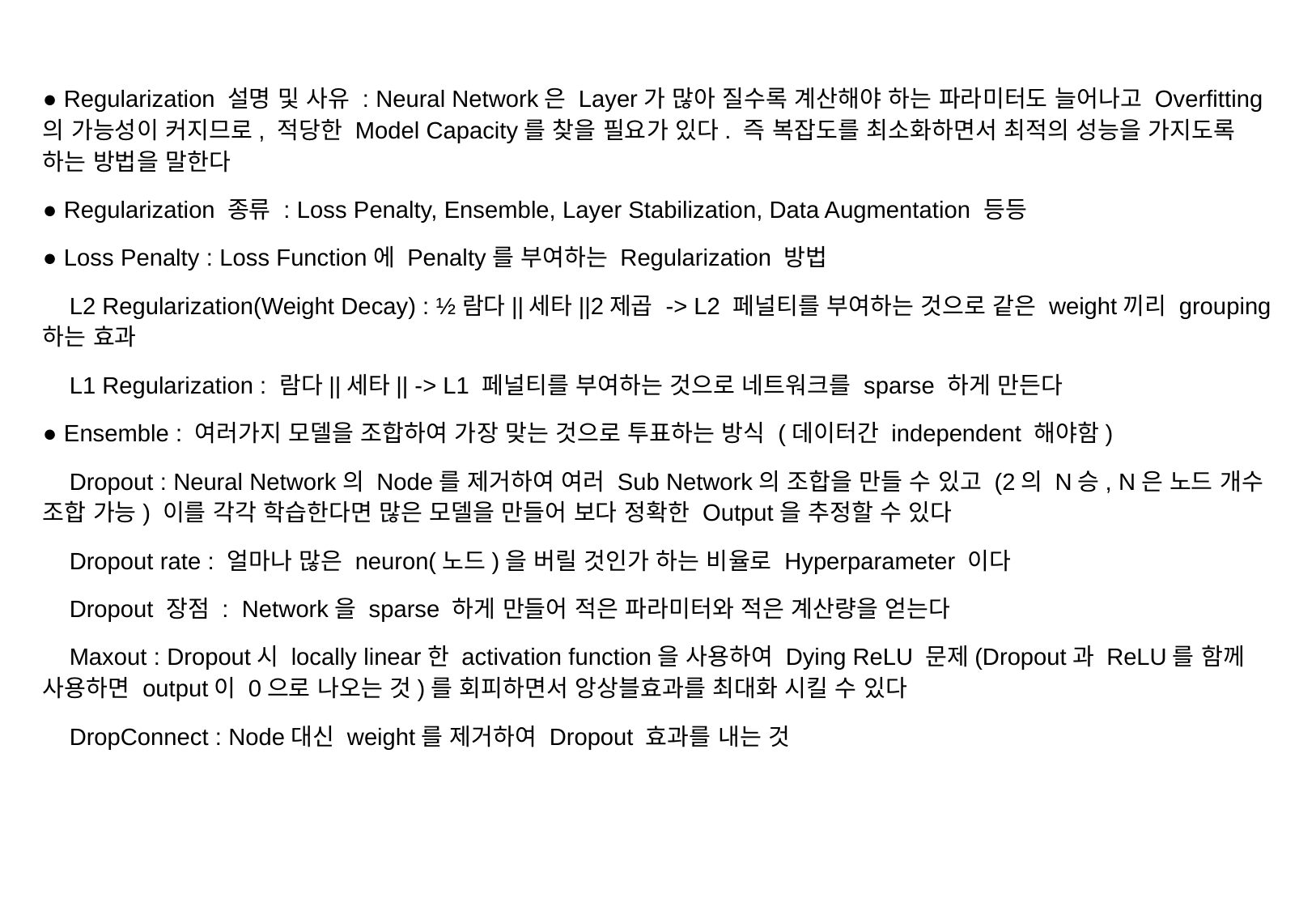

● Regularization 설명 및 사유 : Neural Network은 Layer가 많아 질수록 계산해야 하는 파라미터도 늘어나고 Overfitting의 가능성이 커지므로, 적당한 Model Capacity를 찾을 필요가 있다. 즉 복잡도를 최소화하면서 최적의 성능을 가지도록 하는 방법을 말한다
● Regularization 종류 : Loss Penalty, Ensemble, Layer Stabilization, Data Augmentation 등등
● Loss Penalty : Loss Function에 Penalty를 부여하는 Regularization 방법
    L2 Regularization(Weight Decay) : ½람다||세타||2제곱 -> L2 페널티를 부여하는 것으로 같은 weight끼리 grouping 하는 효과
    L1 Regularization : 람다||세타|| -> L1 페널티를 부여하는 것으로 네트워크를 sparse 하게 만든다
● Ensemble : 여러가지 모델을 조합하여 가장 맞는 것으로 투표하는 방식 (데이터간 independent 해야함)
    Dropout : Neural Network의 Node를 제거하여 여러 Sub Network의 조합을 만들 수 있고 (2의 N승, N은 노드 개수 조합 가능) 이를 각각 학습한다면 많은 모델을 만들어 보다 정확한 Output을 추정할 수 있다
    Dropout rate : 얼마나 많은 neuron(노드)을 버릴 것인가 하는 비율로 Hyperparameter 이다
    Dropout 장점 :  Network을 sparse 하게 만들어 적은 파라미터와 적은 계산량을 얻는다
    Maxout : Dropout시 locally linear한 activation function을 사용하여 Dying ReLU 문제(Dropout과 ReLU를 함께 사용하면 output이 0으로 나오는 것)를 회피하면서 앙상블효과를 최대화 시킬 수 있다
    DropConnect : Node대신 weight를 제거하여 Dropout 효과를 내는 것